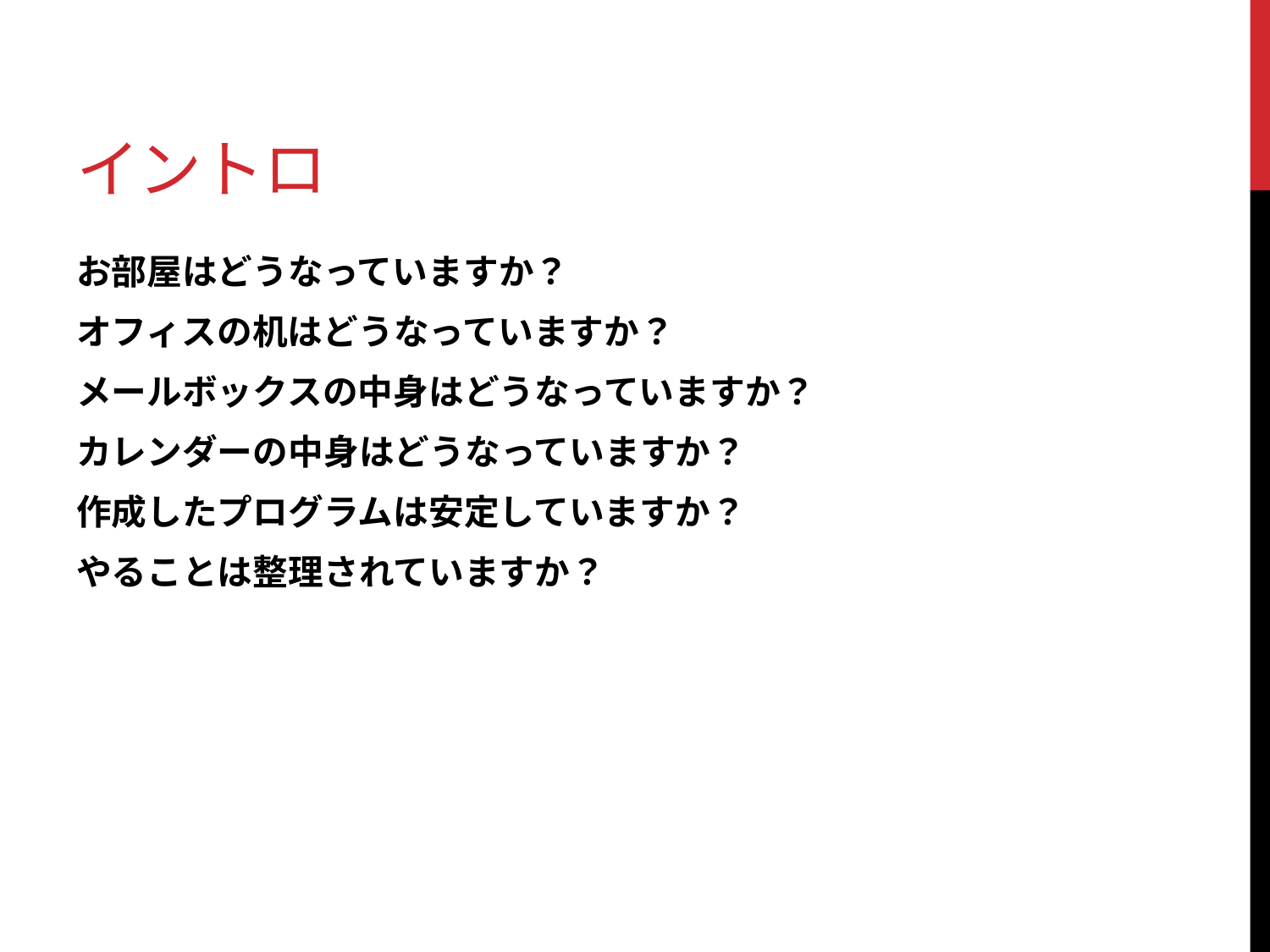

# イントロ
お部屋はどうなっていますか？
オフィスの机はどうなっていますか？
メールボックスの中身はどうなっていますか？
カレンダーの中身はどうなっていますか？
作成したプログラムは安定していますか？
やることは整理されていますか？